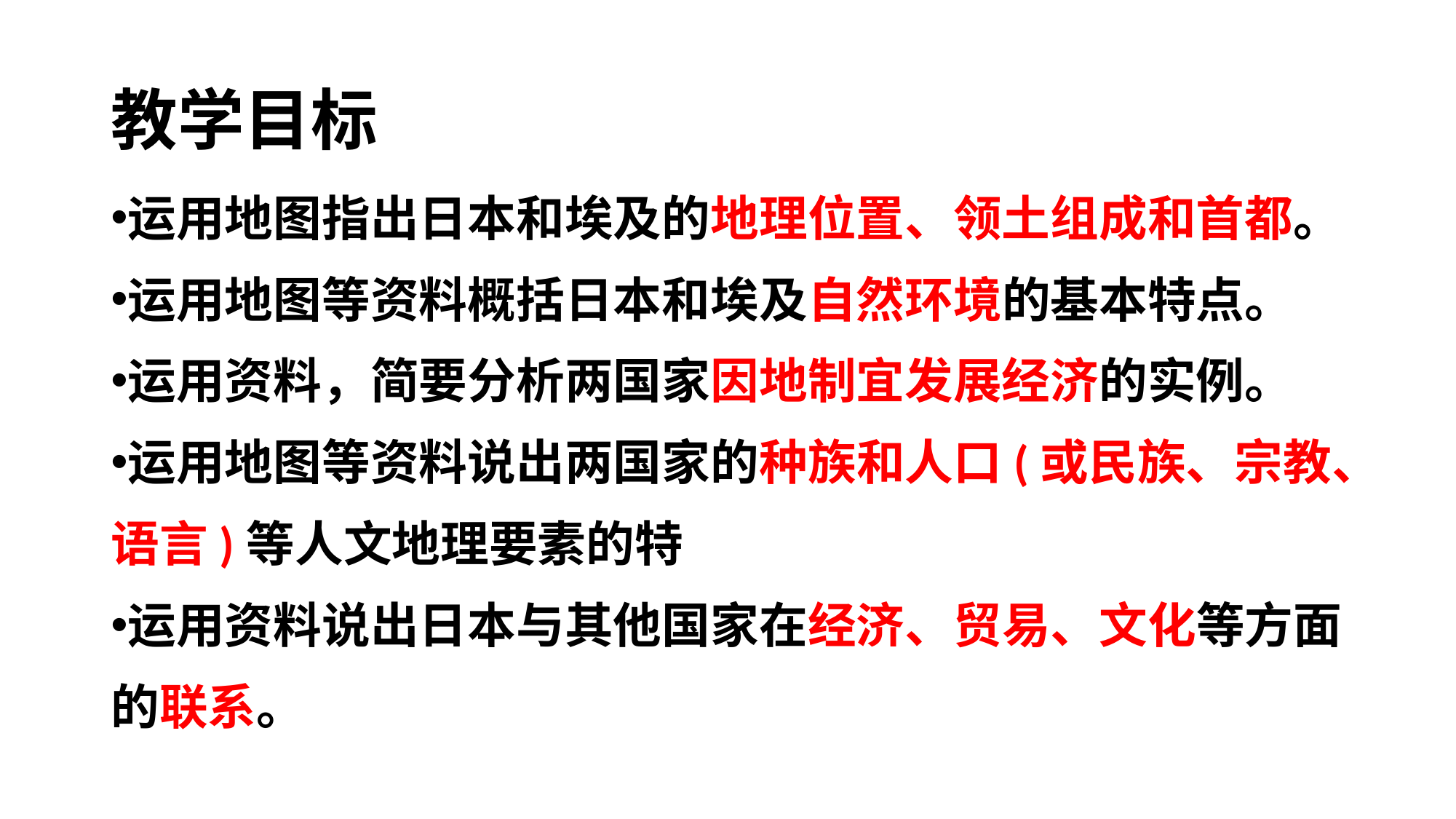

# 教学目标
运用地图指出日本和埃及的地理位置、领土组成和首都。
运用地图等资料概括日本和埃及自然环境的基本特点。
运用资料，简要分析两国家因地制宜发展经济的实例。
运用地图等资料说出两国家的种族和人口(或民族、宗教、语言)等人文地理要素的特
运用资料说出日本与其他国家在经济、贸易、文化等方面的联系。